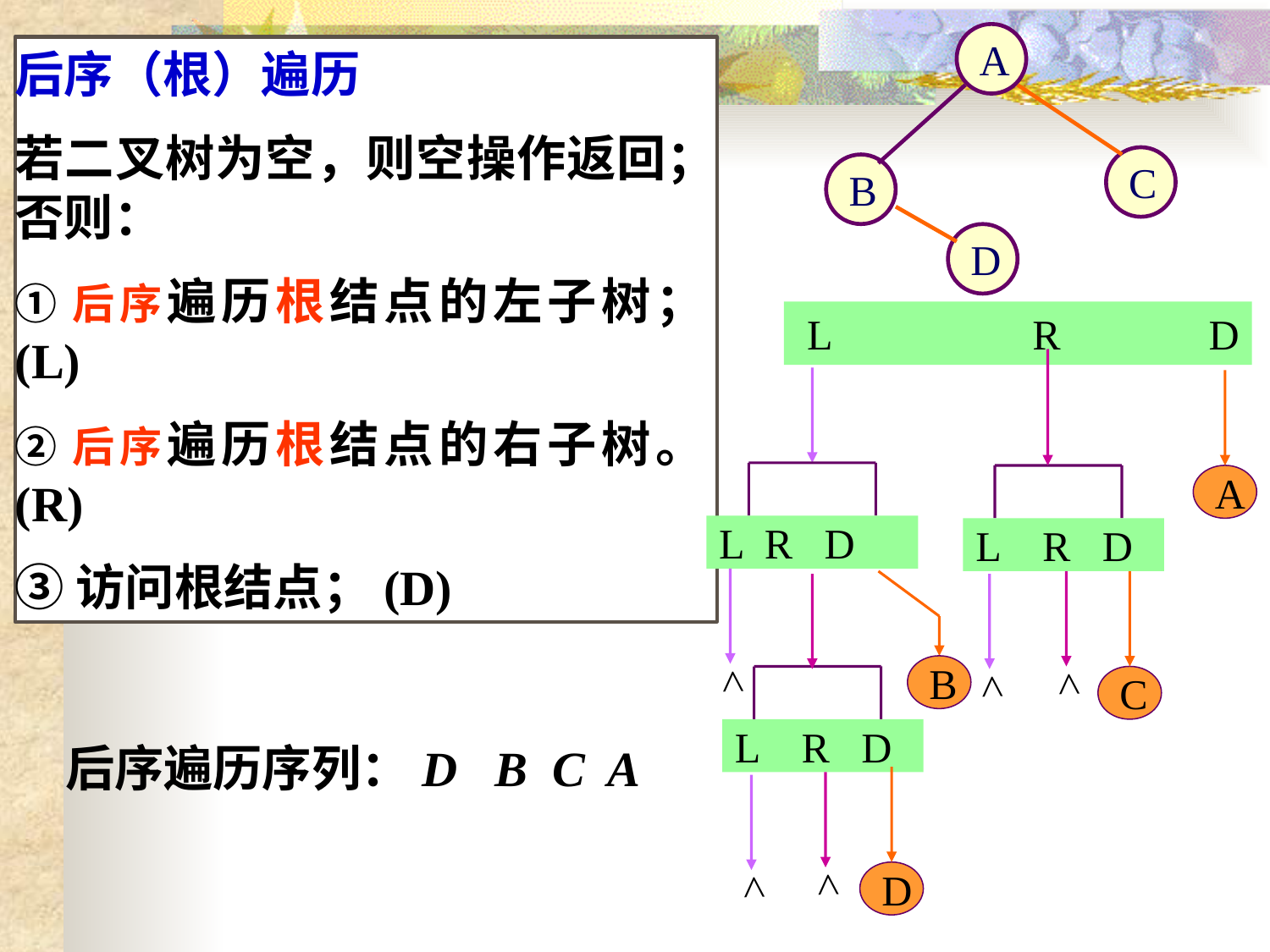

A

C
B

D
后序（根）遍历
若二叉树为空，则空操作返回；否则：
①后序遍历根结点的左子树；(L)
②后序遍历根结点的右子树。(R)
③访问根结点；(D)
 L                   R              D

L    R   D

L  R   D

A

>

B

>

C

L    R   D

>
后序遍历序列：D   B  C  A

D

>

>